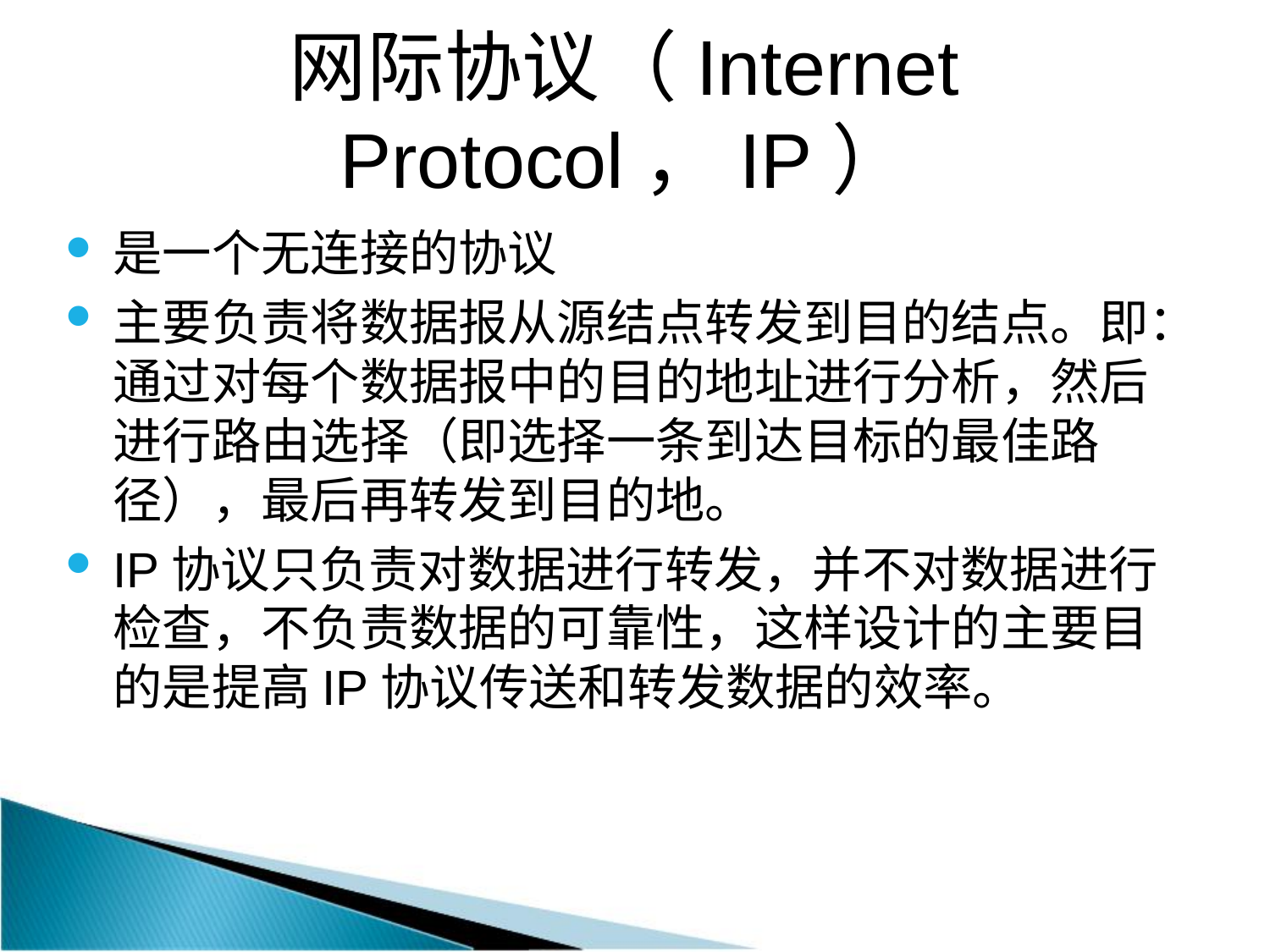

# 网际协议（Internet Protocol，IP）
是一个无连接的协议
主要负责将数据报从源结点转发到目的结点。即：通过对每个数据报中的目的地址进行分析，然后进行路由选择（即选择一条到达目标的最佳路径），最后再转发到目的地。
IP协议只负责对数据进行转发，并不对数据进行检查，不负责数据的可靠性，这样设计的主要目的是提高IP协议传送和转发数据的效率。